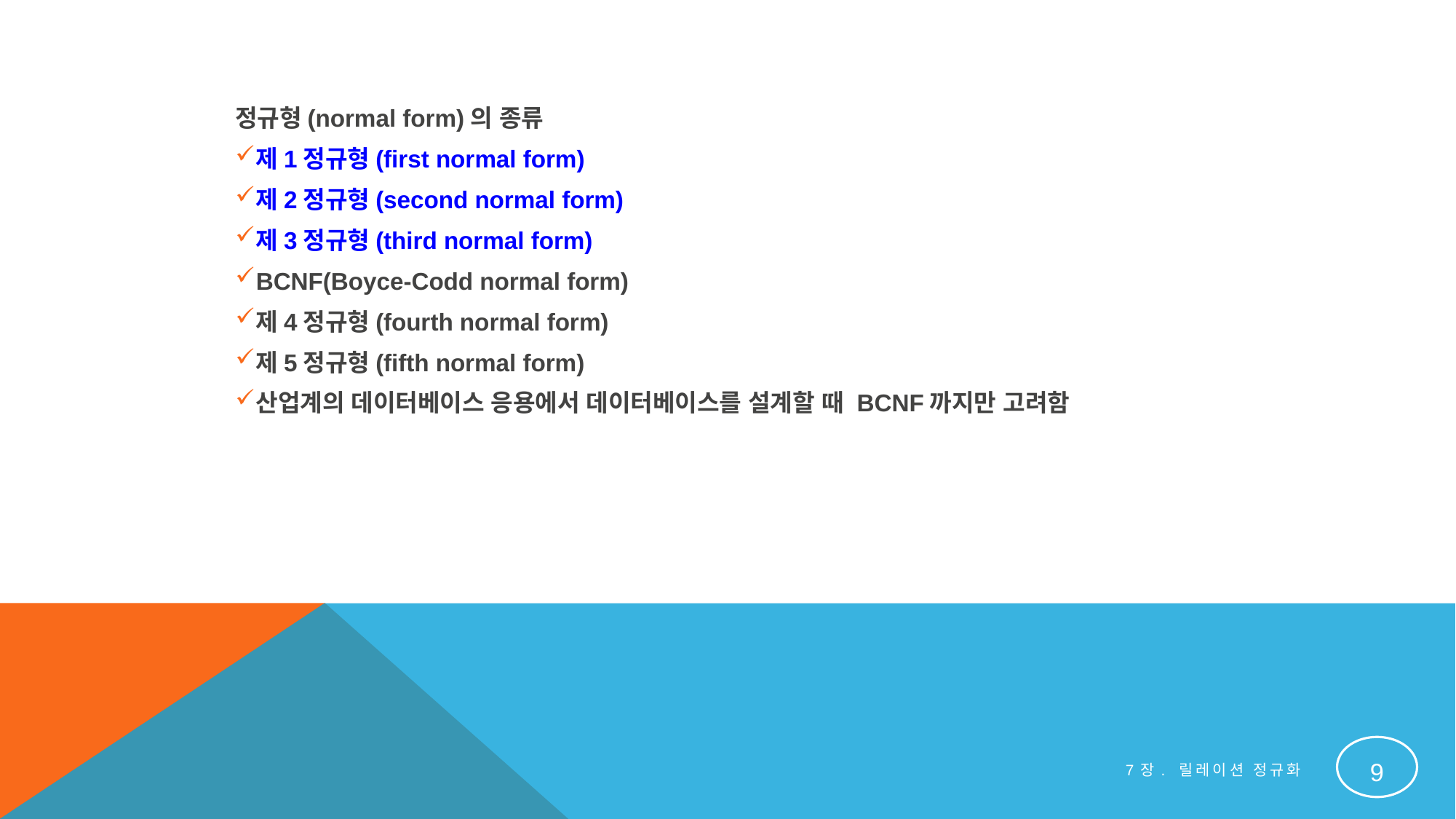

정규형(normal form)의 종류
제1정규형(first normal form)
제2정규형(second normal form)
제3정규형(third normal form)
BCNF(Boyce-Codd normal form)
제4정규형(fourth normal form)
제5정규형(fifth normal form)
산업계의 데이터베이스 응용에서 데이터베이스를 설계할 때 BCNF까지만 고려함
9
7장. 릴레이션 정규화